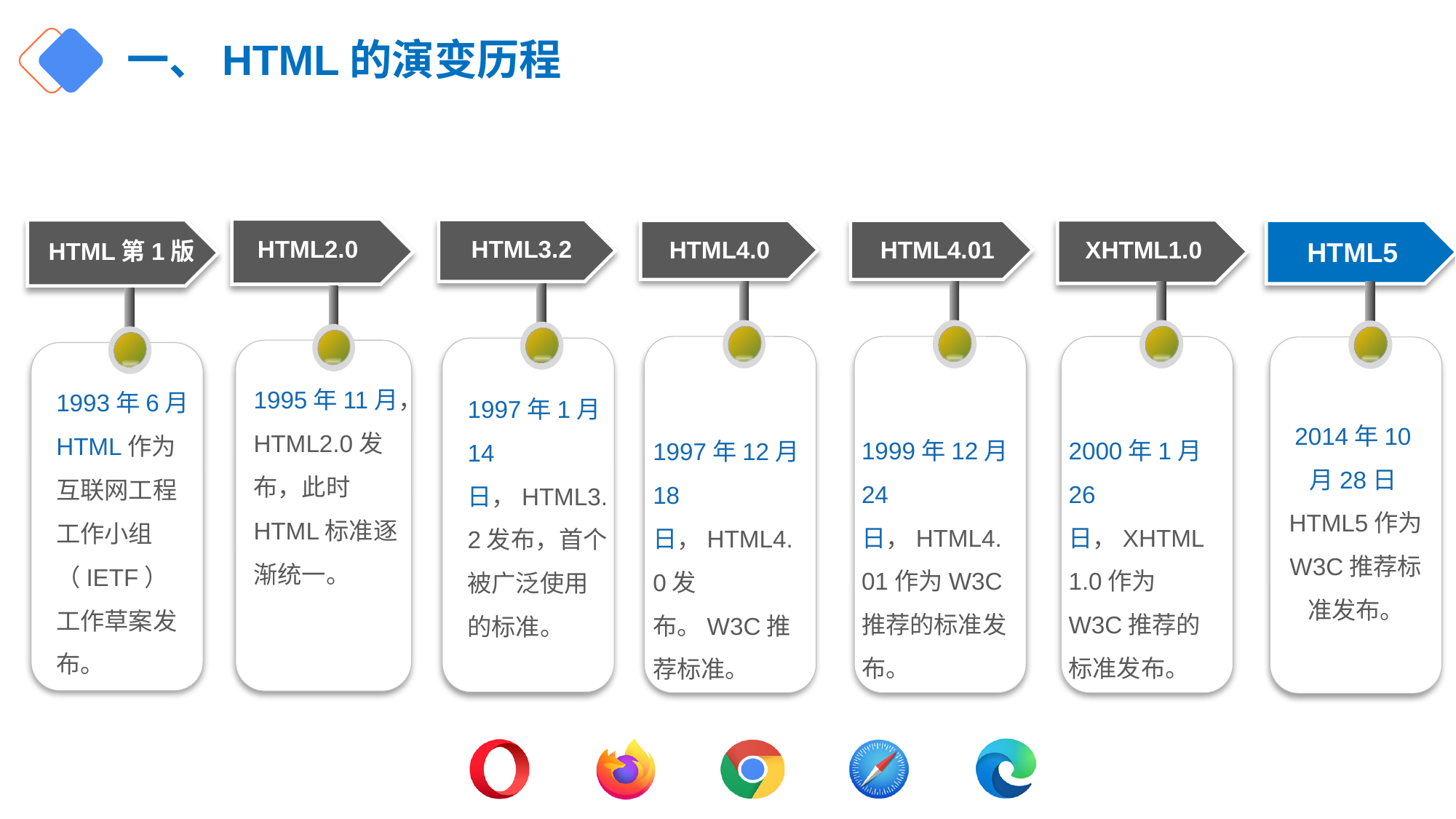

# 一、HTML的演变历程

HTML2.0

1995年11月，HTML2.0发布，此时HTML标准逐渐统一。

HTML3.2

1997年1月14日，HTML3.2发布，首个被广泛使用的标准。

HTML第1版

1993年6月HTML作为互联网工程工作小组（IETF）工作草案发布。

XHTML1.0

HTML4.0

1997年12月18日，HTML4.0发布。W3C推荐标准。

HTML4.01

1999年12月24日，HTML4.01作为W3C推荐的标准发布。

HTML5

2014年10月28日HTML5作为W3C推荐标准发布。

2000年1月26日，XHTML1.0作为W3C推荐的标准发布。